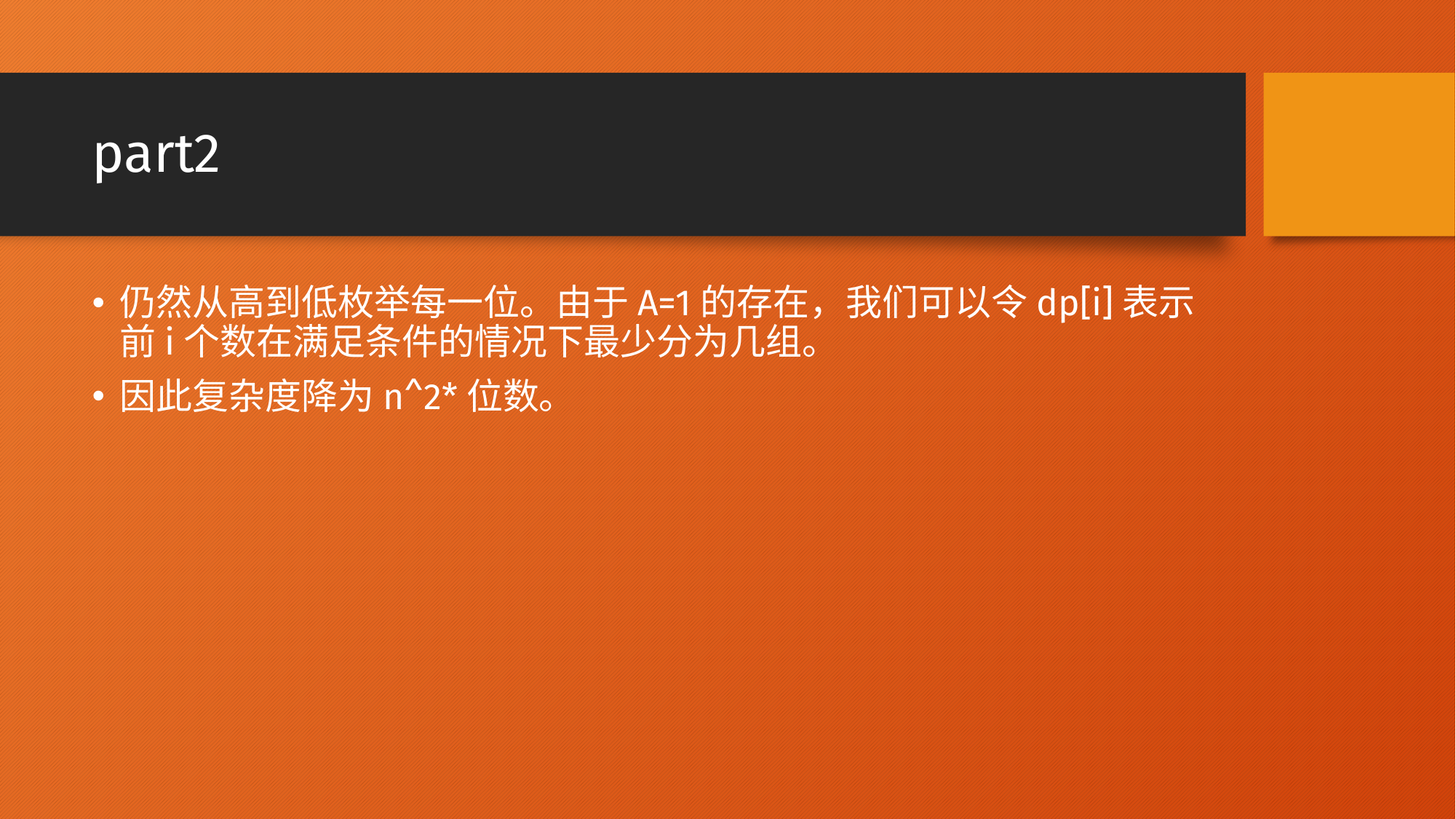

# part2
仍然从高到低枚举每一位。由于A=1的存在，我们可以令dp[i]表示前i个数在满足条件的情况下最少分为几组。
因此复杂度降为n^2*位数。